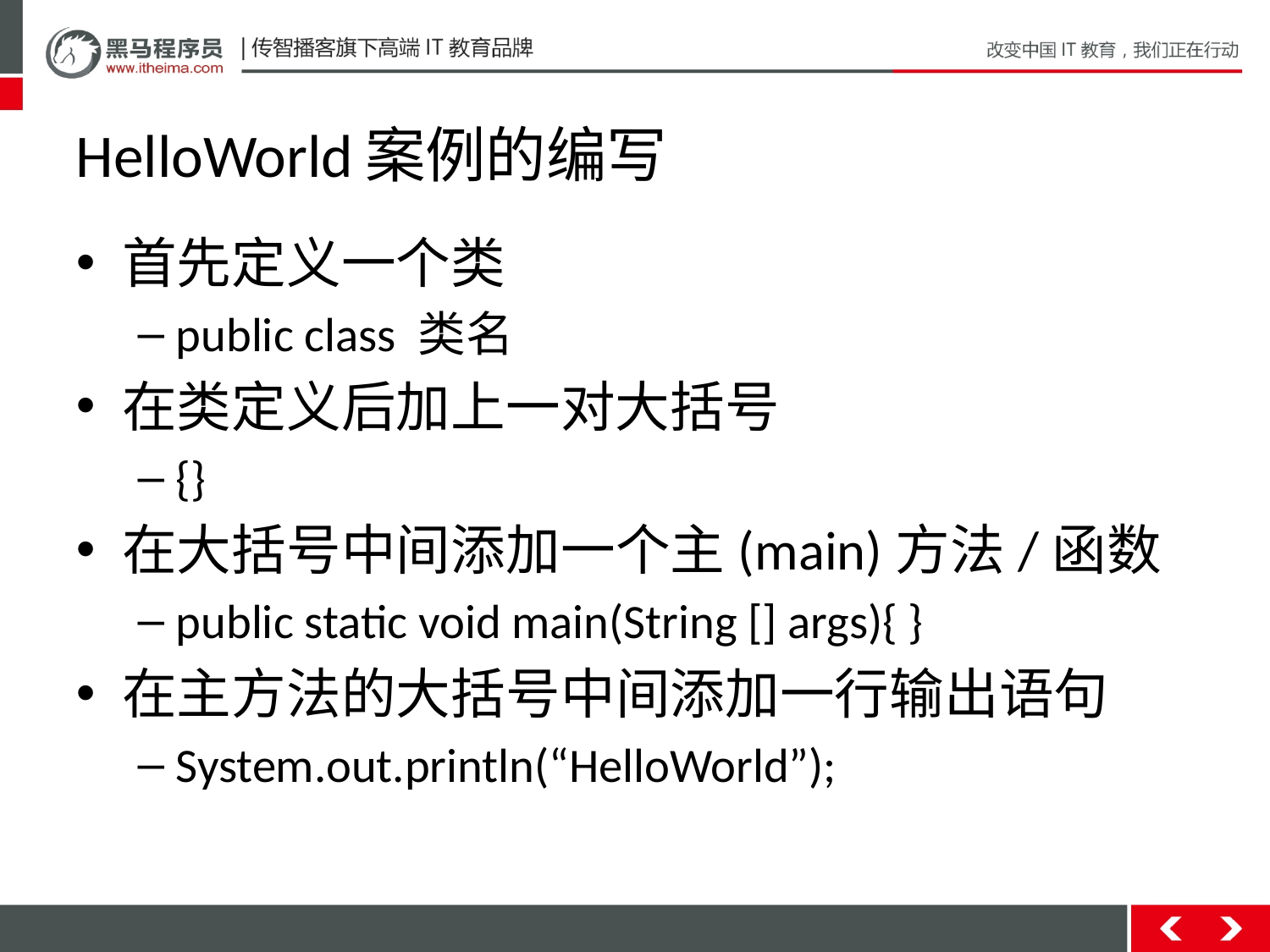

# HelloWorld案例的编写
首先定义一个类
public class 类名
在类定义后加上一对大括号
{}
在大括号中间添加一个主(main)方法/函数
public static void main(String [] args){ }
在主方法的大括号中间添加一行输出语句
System.out.println(“HelloWorld”);